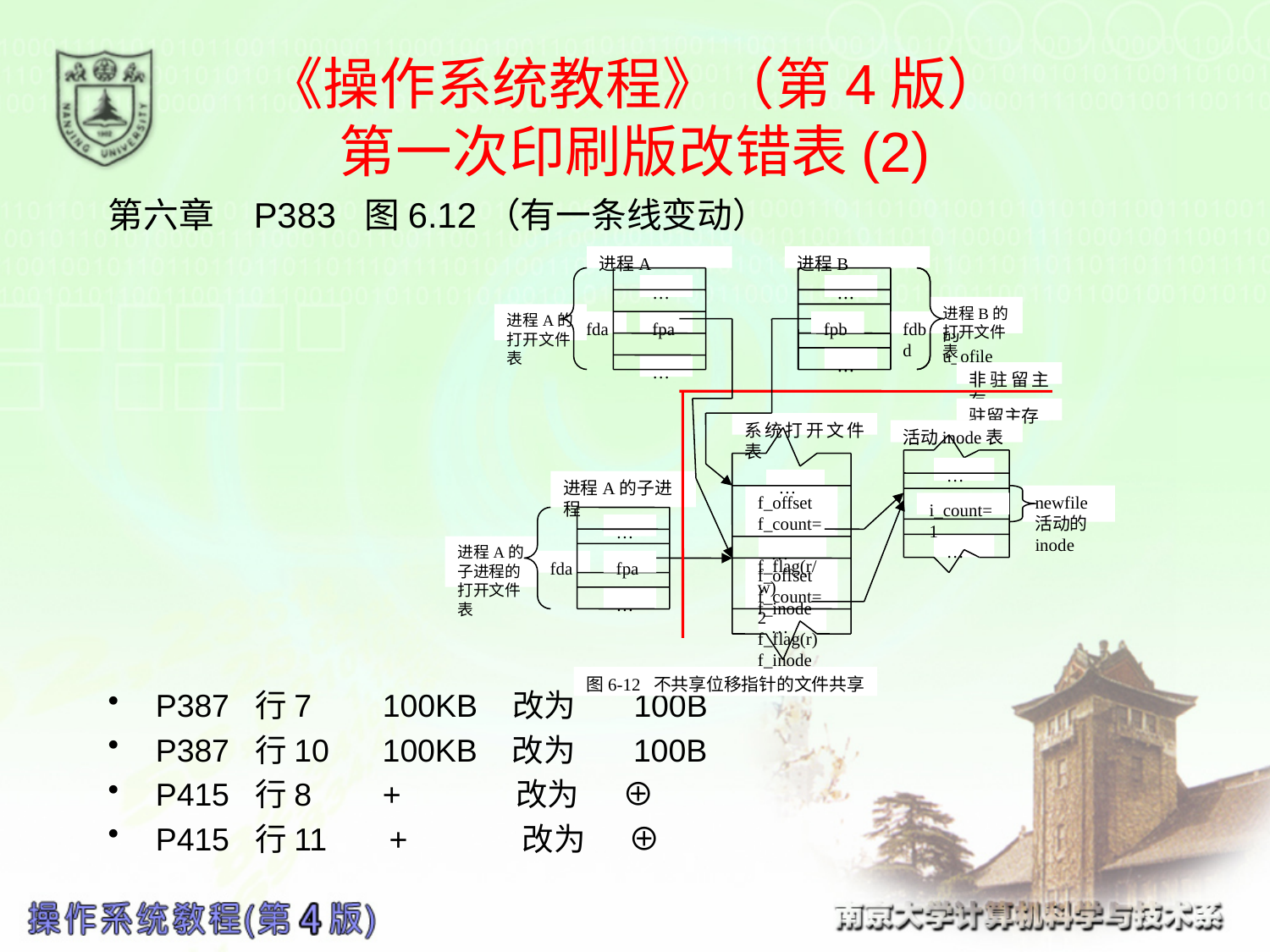

# 《操作系统教程》（第4版） 第一次印刷版改错表(2)
第六章    P383  图6.12（有一条线变动）

P387  行7        100KB   改为       100B
P387  行10      100KB   改为       100B
P415  行8        +            改为      ⊕
P415  行11       +            改为      ⊕

进程A
进程B

…
…
…

子进程的u_ofile
进程B的打开文件表
进程A的打开文件表

fda

fpa
fpb
fd
fdb

…
…

…
非驻留主存

驻留主存

系统打开文件表

…

f_offset
f_count=1
f_flag(r/w)
f_inode

…

f_offset
f_count=2
f_flag(r)
f_inode

…

活动inode表
活动inode表

…

…

newfile活动的inode
i_count=1

进程A的子进程

…

fpa

…

进程A的子进程的打开文件表
fda

图6-12  不共享位移指针的文件共享